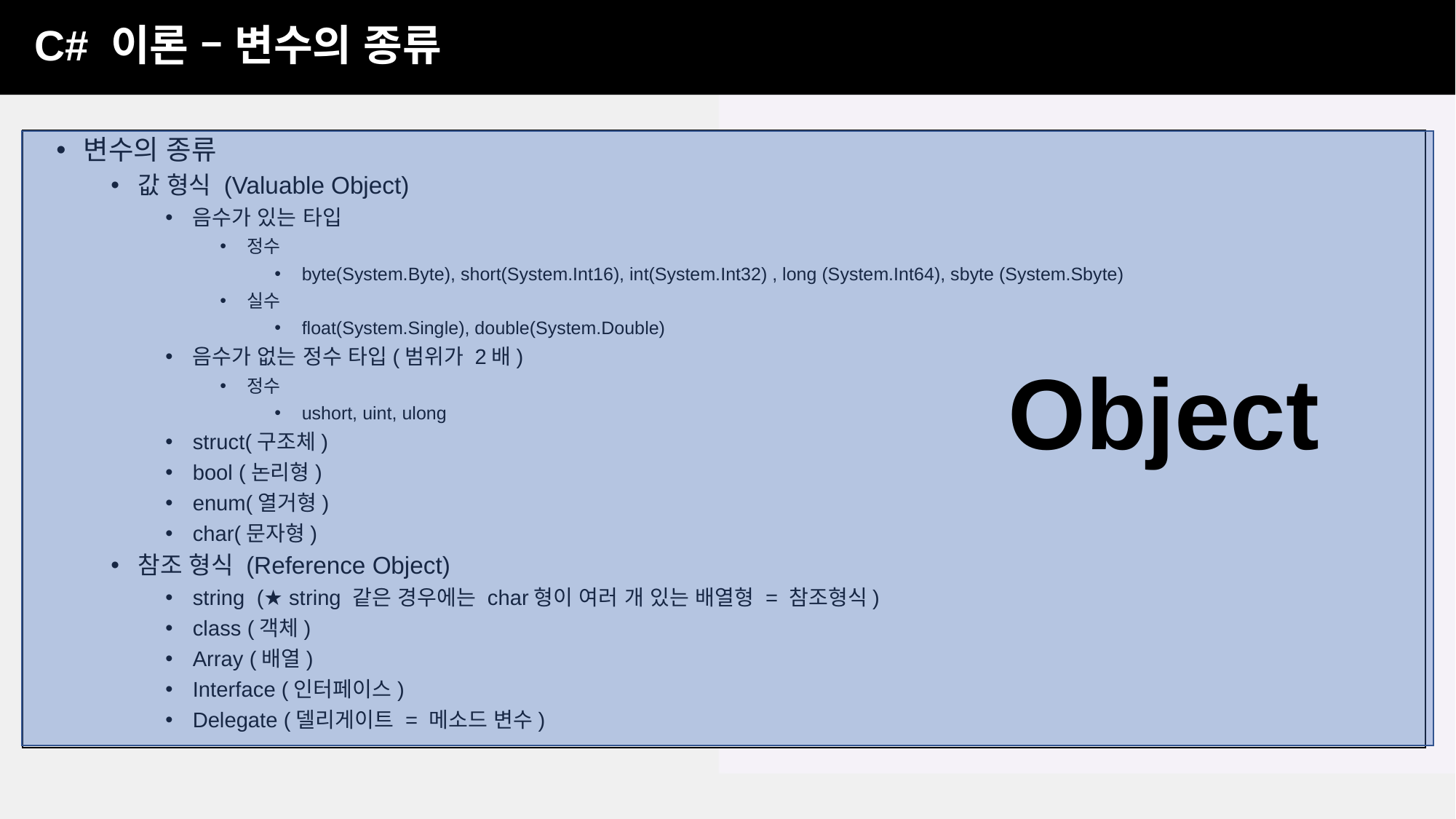

C# 이론 – 변수의 종류
변수의 종류
값 형식 (Valuable Object)
음수가 있는 타입
정수
byte(System.Byte), short(System.Int16), int(System.Int32) , long (System.Int64), sbyte (System.Sbyte)
실수
float(System.Single), double(System.Double)
음수가 없는 정수 타입(범위가 2배)
정수
ushort, uint, ulong
struct(구조체)
bool (논리형)
enum(열거형)
char(문자형)
참조 형식 (Reference Object)
string  (★ string 같은 경우에는 char형이 여러 개 있는 배열형 = 참조형식)
class (객체)
Array (배열)
Interface (인터페이스)
Delegate (델리게이트 = 메소드 변수)

Object